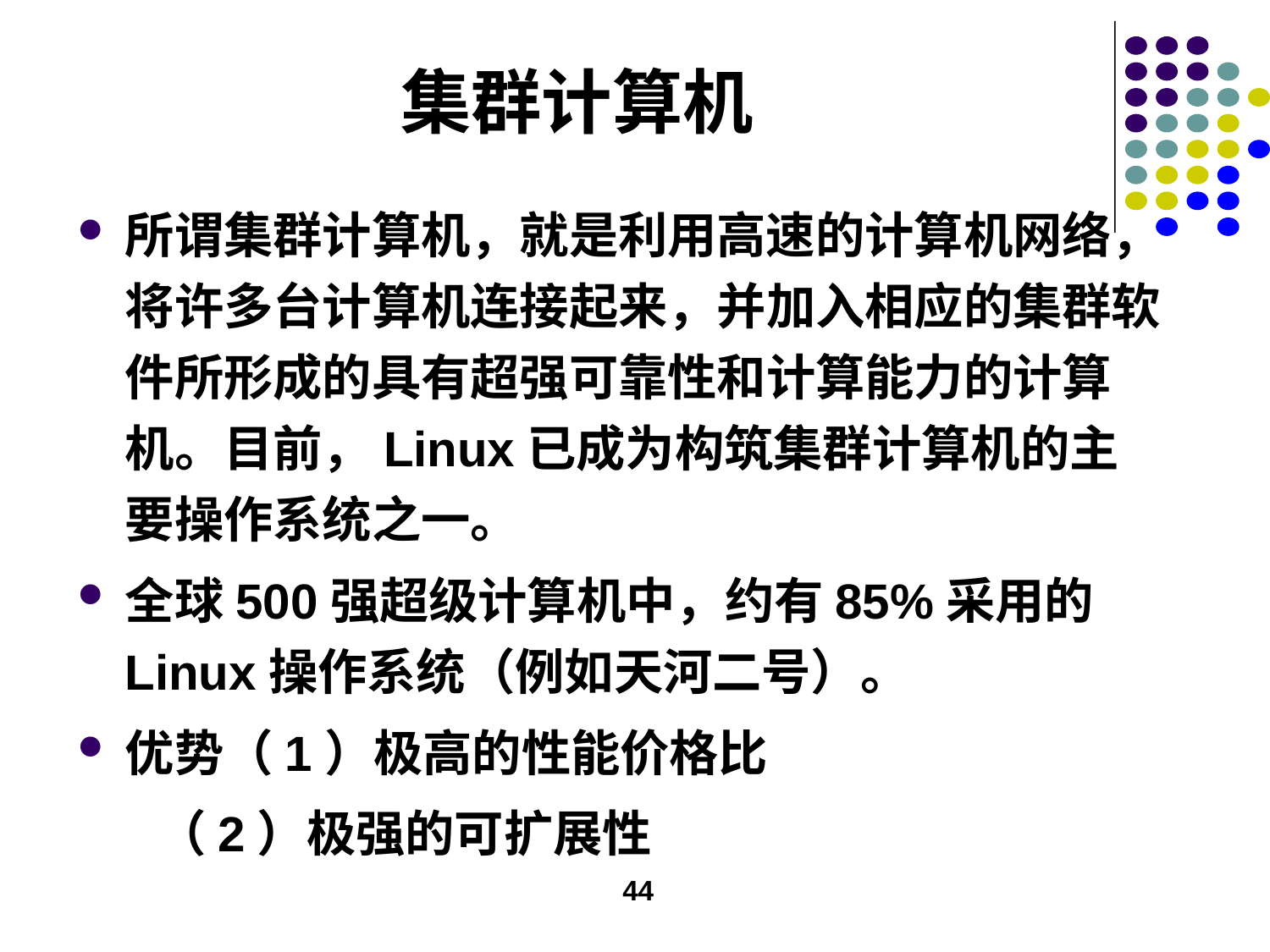

# 集群计算机
所谓集群计算机，就是利用高速的计算机网络，将许多台计算机连接起来，并加入相应的集群软件所形成的具有超强可靠性和计算能力的计算机。目前，Linux已成为构筑集群计算机的主要操作系统之一。
全球500强超级计算机中，约有85%采用的Linux操作系统（例如天河二号）。
优势（1）极高的性能价格比
      （2）极强的可扩展性
44